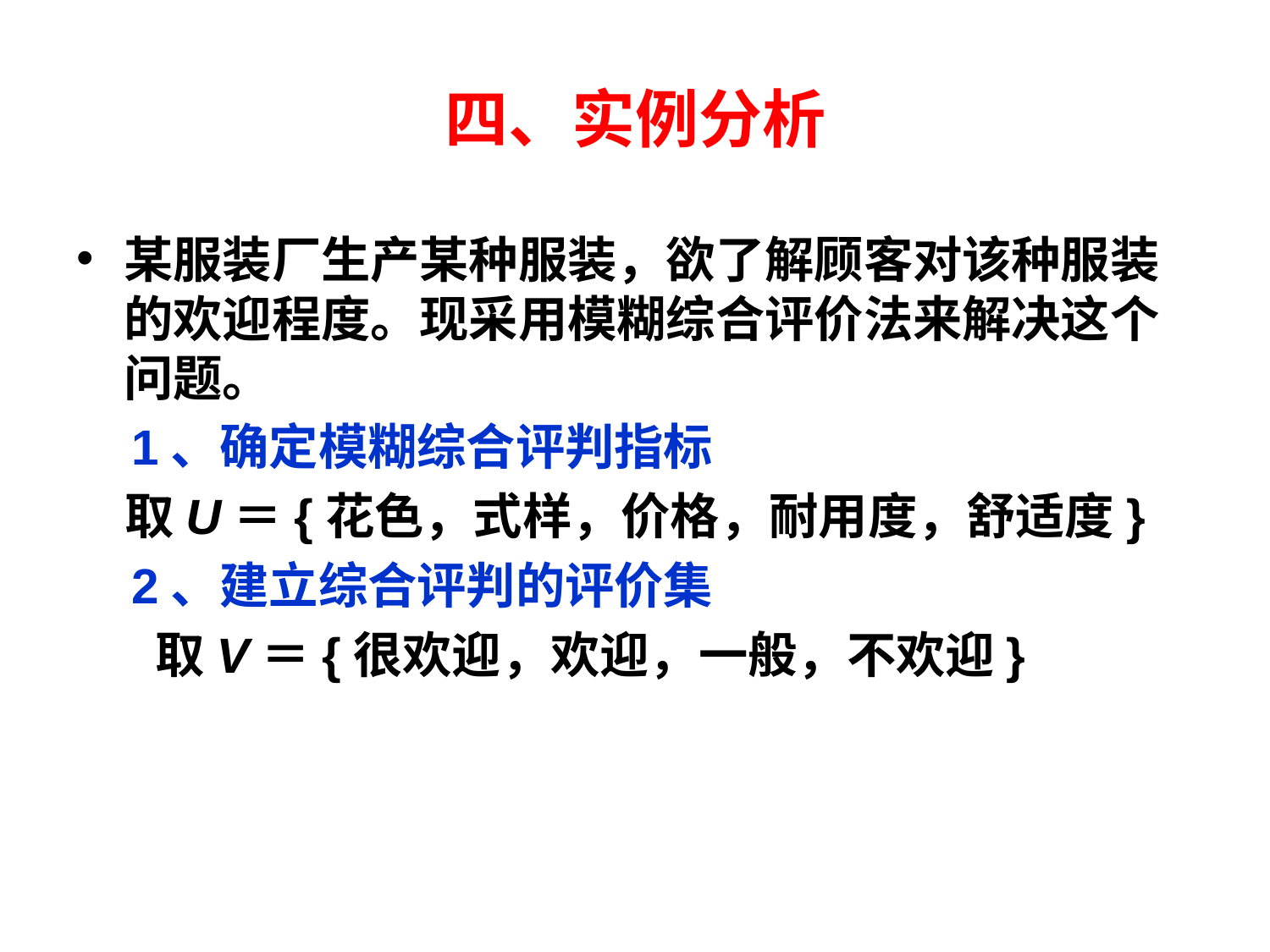

# 四、实例分析
某服装厂生产某种服装，欲了解顾客对该种服装的欢迎程度。现采用模糊综合评价法来解决这个问题。
    1、确定模糊综合评判指标
取U＝{花色，式样，价格，耐用度，舒适度}
    2、建立综合评判的评价集
      取V＝{很欢迎，欢迎，一般，不欢迎}